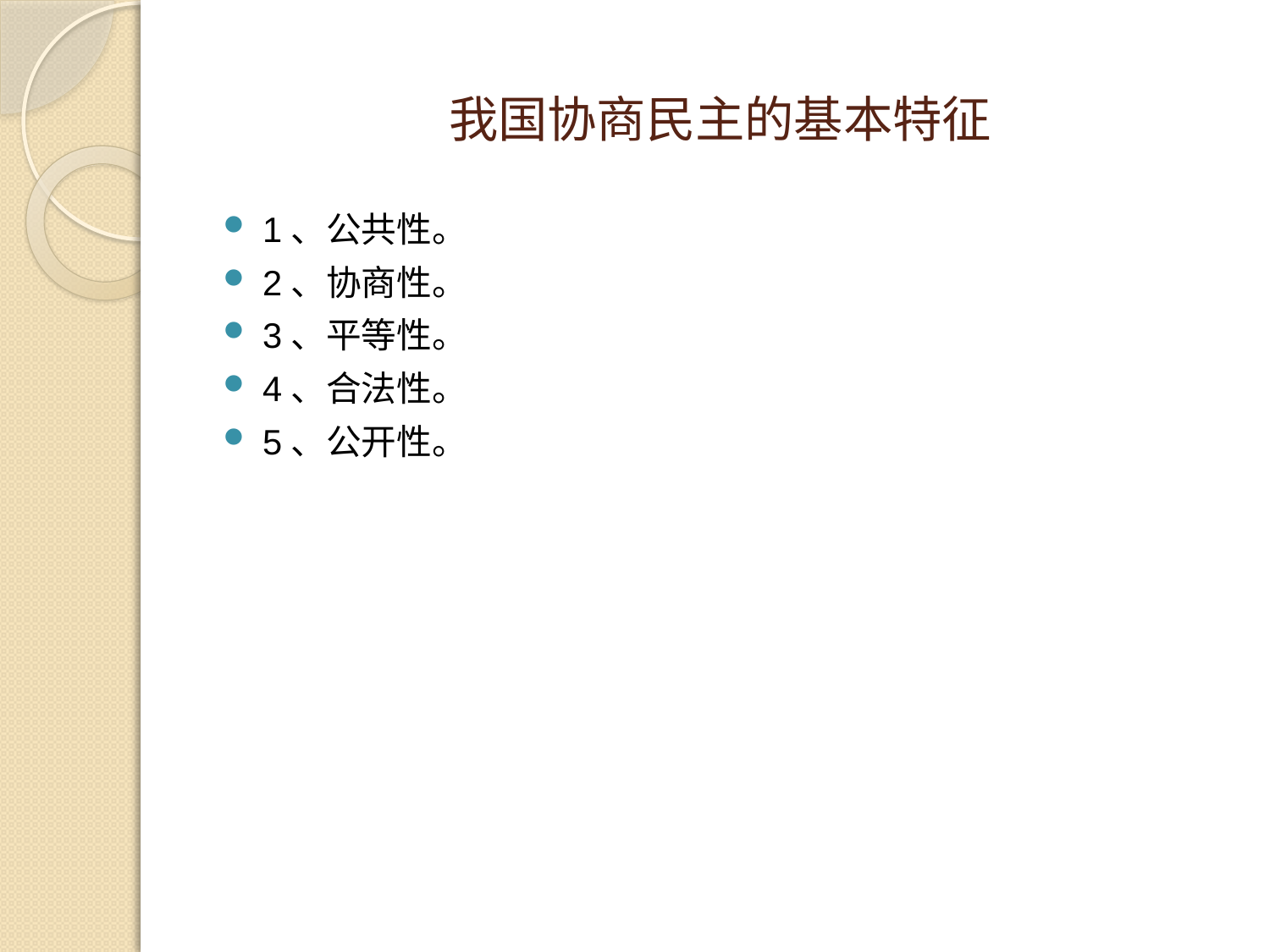

# 我国协商民主的基本特征
1、公共性。
2、协商性。
3、平等性。
4、合法性。
5、公开性。